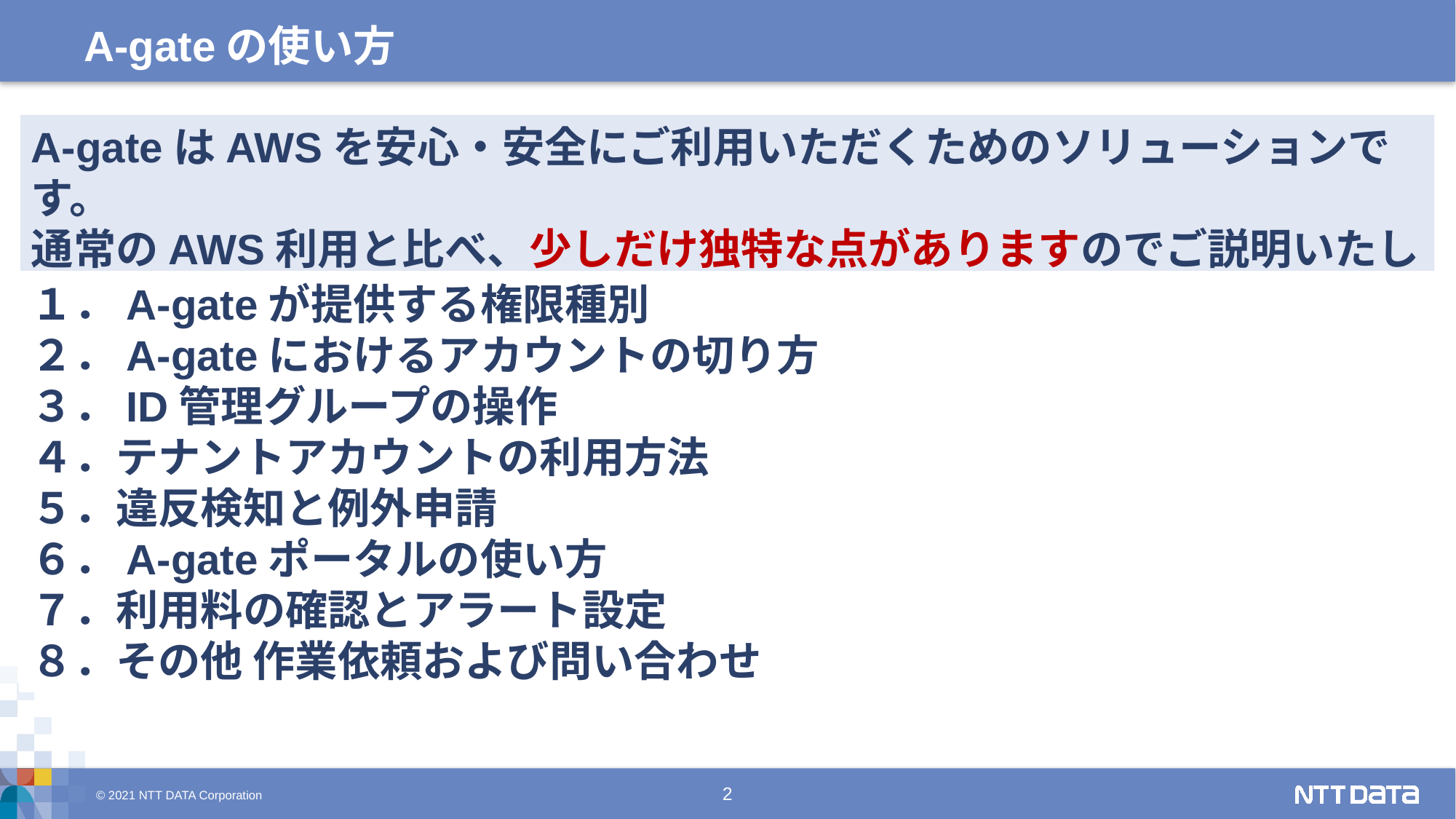

A-gateの使い方
A-gateはAWSを安心・安全にご利用いただくためのソリューションです。
通常のAWS利用と比べ、少しだけ独特な点がありますのでご説明いたします。
１．A-gateが提供する権限種別
２．A-gateにおけるアカウントの切り方
３．ID管理グループの操作
４．テナントアカウントの利用方法
５．違反検知と例外申請
６．A-gateポータルの使い方
７．利用料の確認とアラート設定
８．その他 作業依頼および問い合わせ